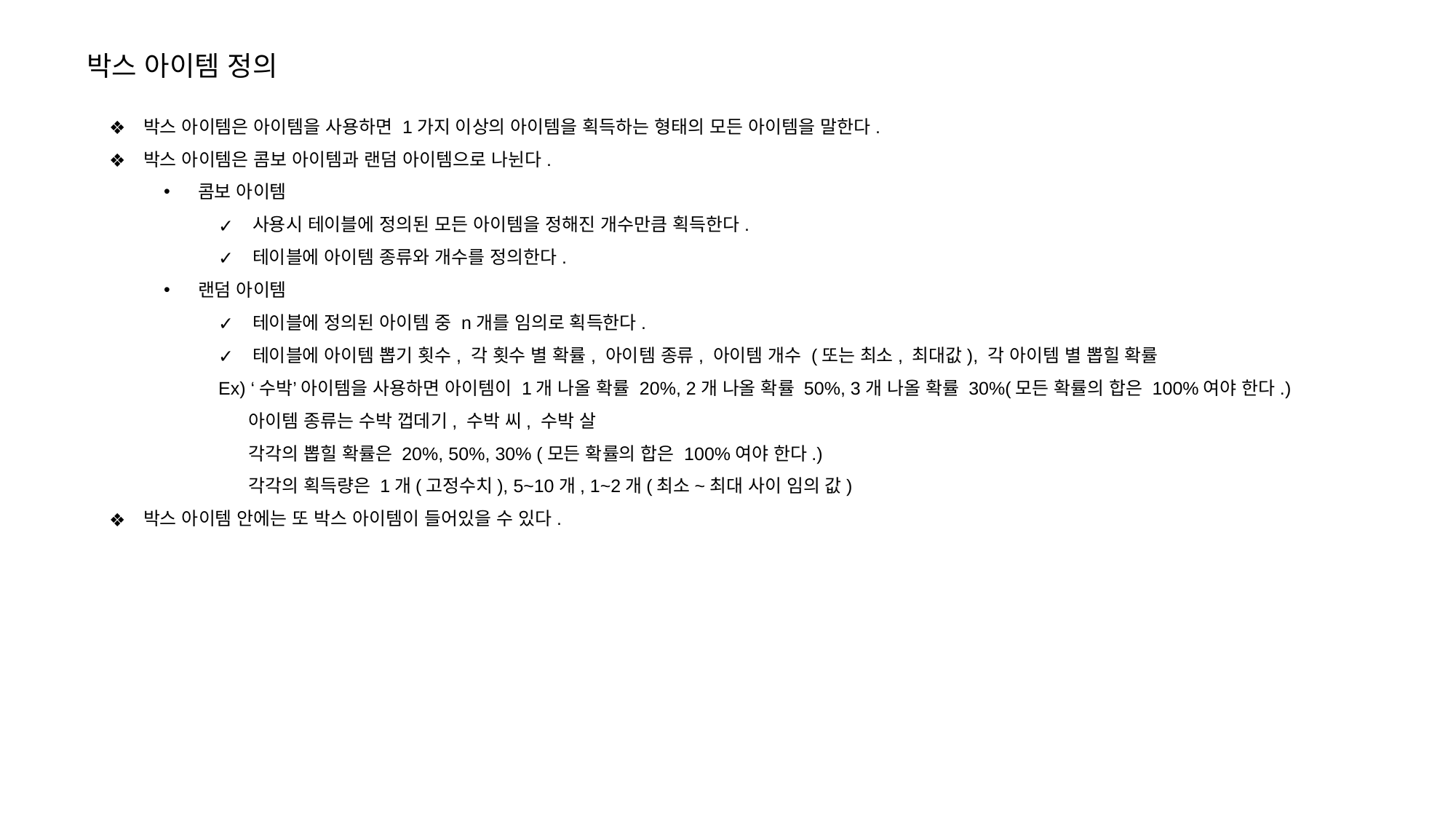

박스 아이템 정의
박스 아이템은 아이템을 사용하면 1가지 이상의 아이템을 획득하는 형태의 모든 아이템을 말한다.
박스 아이템은 콤보 아이템과 랜덤 아이템으로 나뉜다.
콤보 아이템
사용시 테이블에 정의된 모든 아이템을 정해진 개수만큼 획득한다.
테이블에 아이템 종류와 개수를 정의한다.
랜덤 아이템
테이블에 정의된 아이템 중 n개를 임의로 획득한다.
테이블에 아이템 뽑기 횟수, 각 횟수 별 확률, 아이템 종류, 아이템 개수 (또는 최소, 최대값), 각 아이템 별 뽑힐 확률
Ex) ‘수박’ 아이템을 사용하면 아이템이 1개 나올 확률 20%, 2개 나올 확률 50%, 3개 나올 확률 30%(모든 확률의 합은 100%여야 한다.)
     아이템 종류는 수박 껍데기, 수박 씨, 수박 살
     각각의 뽑힐 확률은 20%, 50%, 30% (모든 확률의 합은 100%여야 한다.)
     각각의 획득량은 1개(고정수치), 5~10개, 1~2개(최소~최대 사이 임의 값)
박스 아이템 안에는 또 박스 아이템이 들어있을 수 있다.